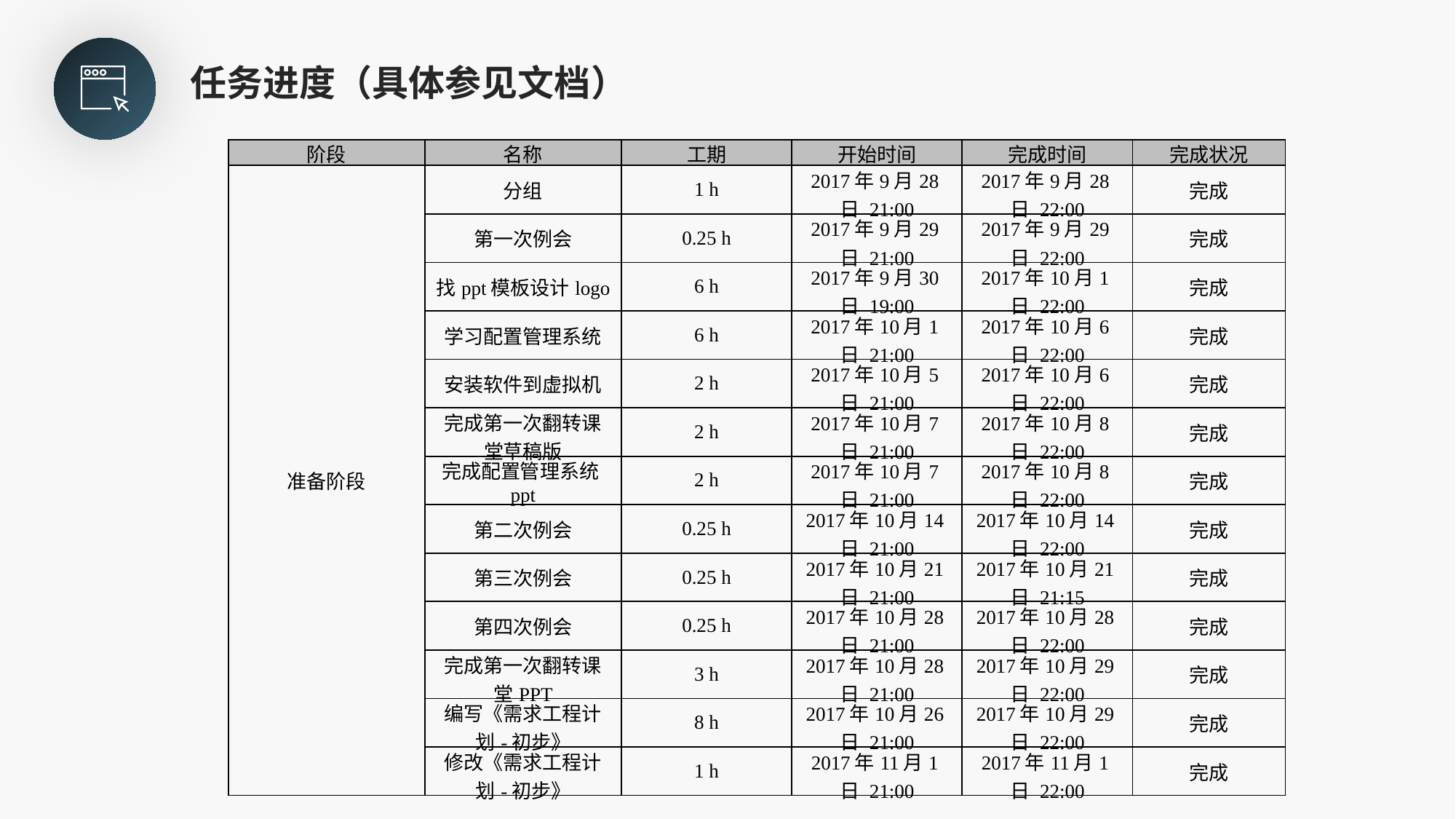

任务进度（具体参见文档）

| 阶段 | 名称 | 工期 | 开始时间 | 完成时间 | 完成状况 |
| --- | --- | --- | --- | --- | --- |
| 准备阶段 | 分组 | 1 h | 2017年9月28日 21:00 | 2017年9月28日 22:00 | 完成 |
|  | 第一次例会 | 0.25 h | 2017年9月29日 21:00 | 2017年9月29日 22:00 | 完成 |
|  | 找ppt模板设计logo | 6 h | 2017年9月30日 19:00 | 2017年10月1日 22:00 | 完成 |
|  | 学习配置管理系统 | 6 h | 2017年10月1日 21:00 | 2017年10月6日 22:00 | 完成 |
|  | 安装软件到虚拟机 | 2 h | 2017年10月5日 21:00 | 2017年10月6日 22:00 | 完成 |
|  | 完成第一次翻转课堂草稿版 | 2 h | 2017年10月7日 21:00 | 2017年10月8日 22:00 | 完成 |
|  | 完成配置管理系统ppt | 2 h | 2017年10月7日 21:00 | 2017年10月8日 22:00 | 完成 |
|  | 第二次例会 | 0.25 h | 2017年10月14日 21:00 | 2017年10月14日 22:00 | 完成 |
|  | 第三次例会 | 0.25 h | 2017年10月21日 21:00 | 2017年10月21日 21:15 | 完成 |
|  | 第四次例会 | 0.25 h | 2017年10月28日 21:00 | 2017年10月28日 22:00 | 完成 |
|  | 完成第一次翻转课堂PPT | 3 h | 2017年10月28日 21:00 | 2017年10月29日 22:00 | 完成 |
|  | 编写《需求工程计划-初步》 | 8 h | 2017年10月26日 21:00 | 2017年10月29日 22:00 | 完成 |
|  | 修改《需求工程计划-初步》 | 1 h | 2017年11月1日 21:00 | 2017年11月1日 22:00 | 完成 |